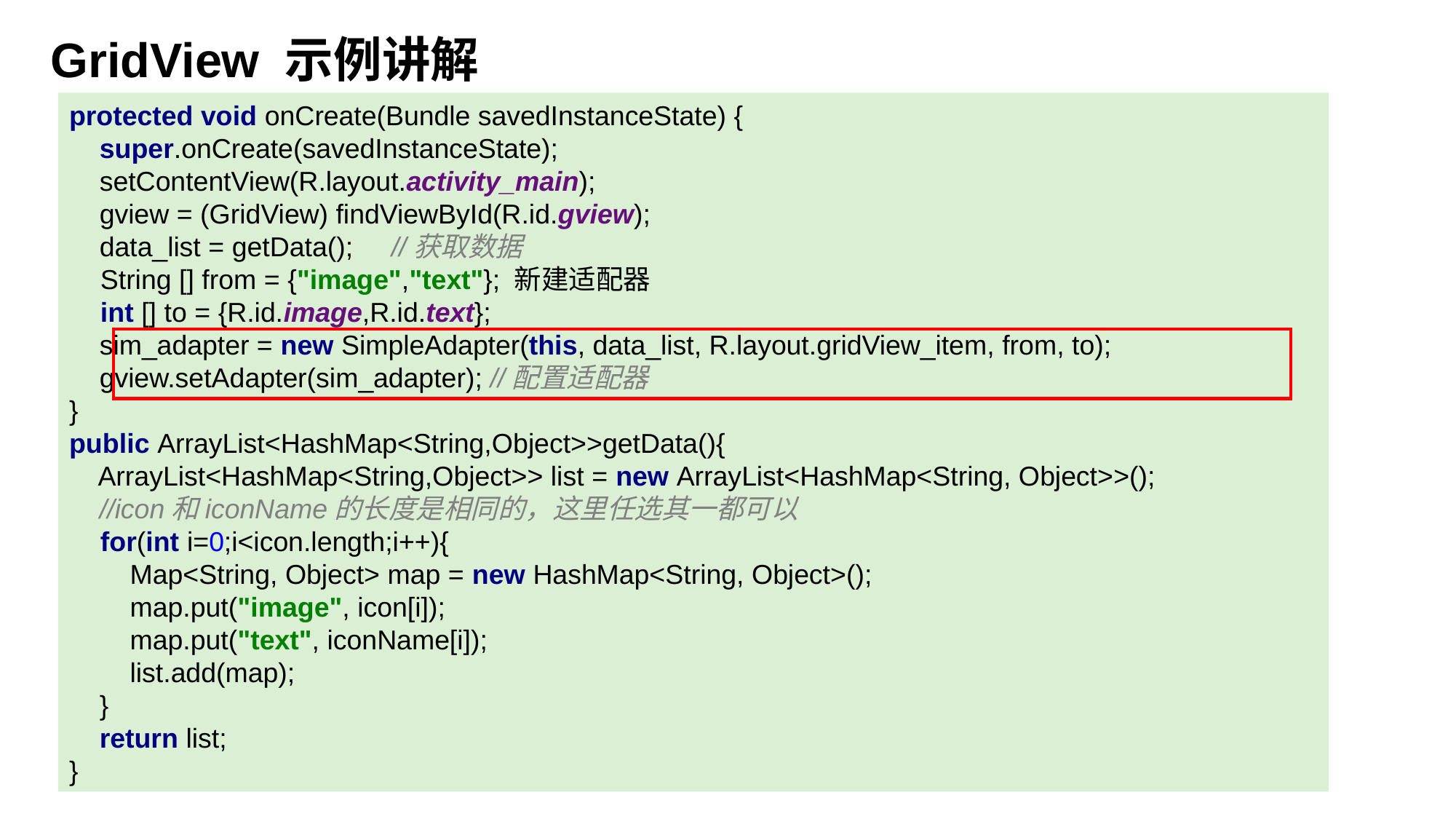

GridView 示例讲解
protected void onCreate(Bundle savedInstanceState) {
    super.onCreate(savedInstanceState);
    setContentView(R.layout.activity_main);
    gview = (GridView) findViewById(R.id.gview);
    data_list = getData();     //获取数据
    String [] from = {"image","text"}; 新建适配器
    int [] to = {R.id.image,R.id.text};
    sim_adapter = new SimpleAdapter(this, data_list, R.layout.gridView_item, from, to);
    gview.setAdapter(sim_adapter); //配置适配器
}
public ArrayList<HashMap<String,Object>>getData(){
    ArrayList<HashMap<String,Object>> list = new ArrayList<HashMap<String, Object>>();
    //icon和iconName的长度是相同的，这里任选其一都可以
    for(int i=0;i<icon.length;i++){
        Map<String, Object> map = new HashMap<String, Object>();
        map.put("image", icon[i]);
        map.put("text", iconName[i]);
        list.add(map);
    }
    return list;
}